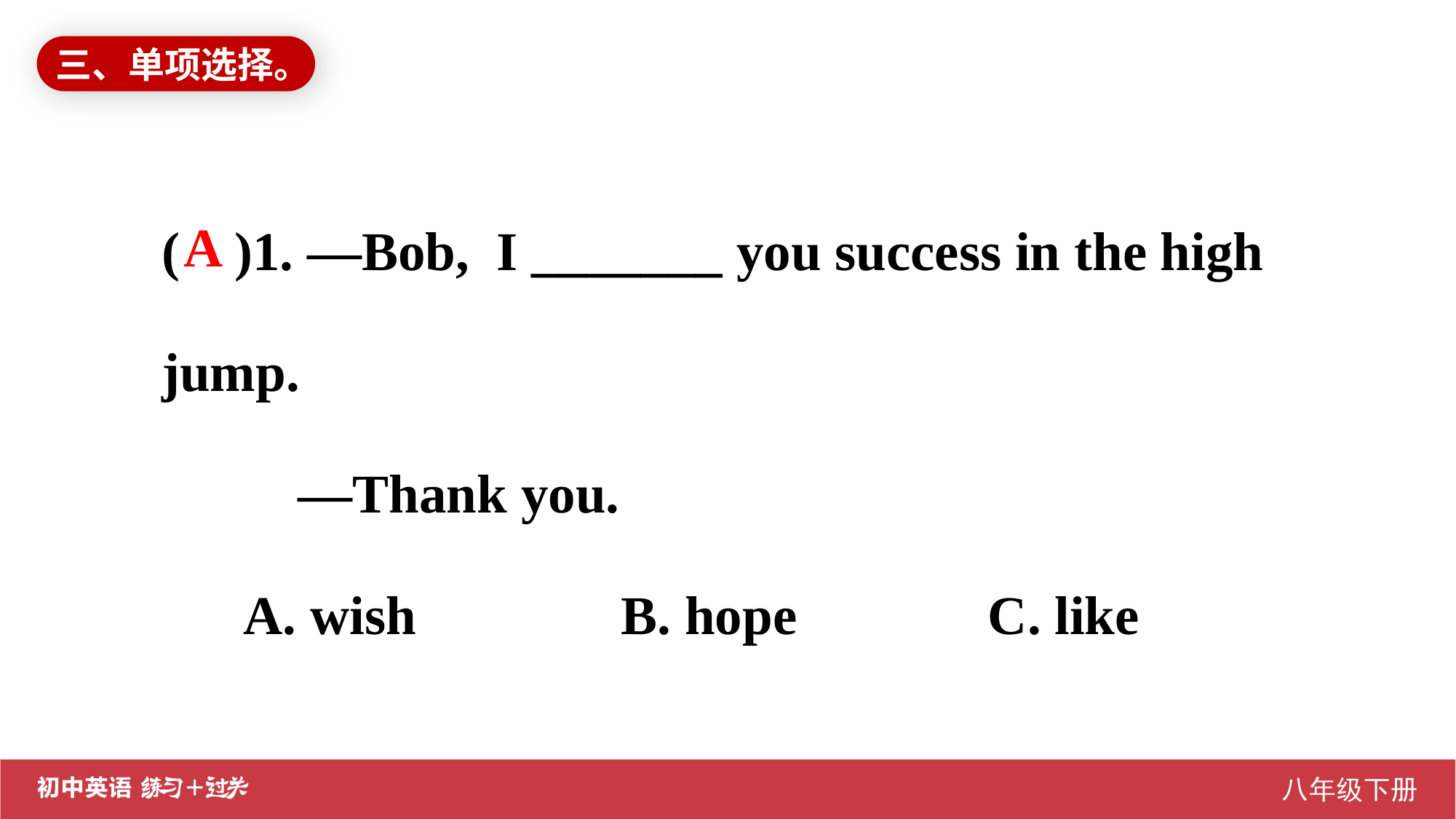

三、单项选择。
(    )1. —Bob,  I _______ you success in the high jump.
          —Thank you.
      A. wish               B. hope              C. like
A